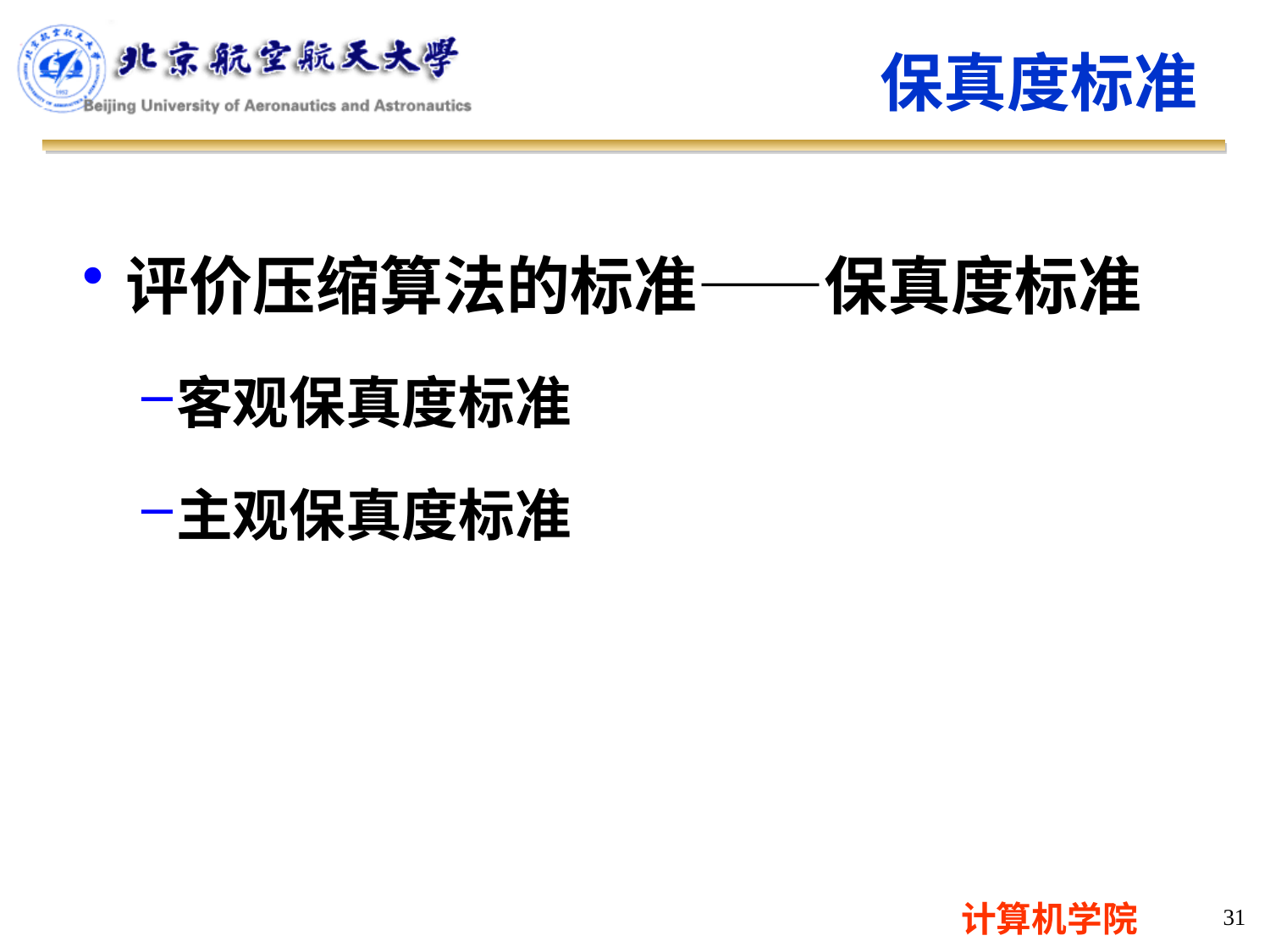

保真度标准
评价压缩算法的标准——保真度标准
客观保真度标准
主观保真度标准
31